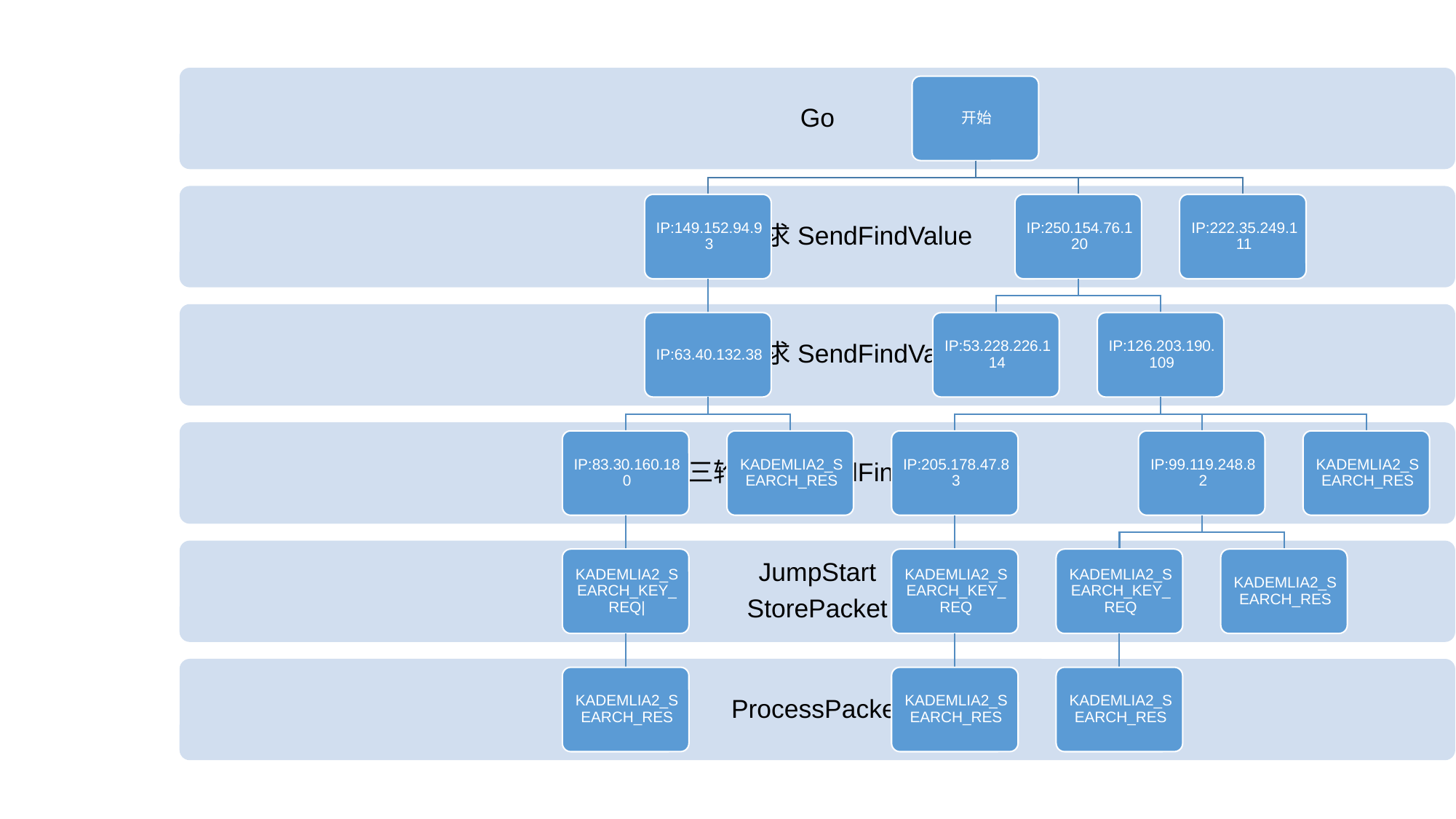

ProcessPacket
JumpStart
StorePacket
第三轮请求SendFindValue
第二轮请求SendFindValue
第一轮请求SendFindValue
Go
开始
IP:149.152.94.93
IP:63.40.132.38
IP:83.30.160.180
KADEMLIA2_SEARCH_KEY_REQ|
KADEMLIA2_SEARCH_RES
KADEMLIA2_SEARCH_RES
IP:250.154.76.120
IP:53.228.226.114
IP:126.203.190.109
IP:205.178.47.83
KADEMLIA2_SEARCH_KEY_REQ
KADEMLIA2_SEARCH_RES
IP:99.119.248.82
KADEMLIA2_SEARCH_KEY_REQ
KADEMLIA2_SEARCH_RES
KADEMLIA2_SEARCH_RES
KADEMLIA2_SEARCH_RES
IP:222.35.249.111